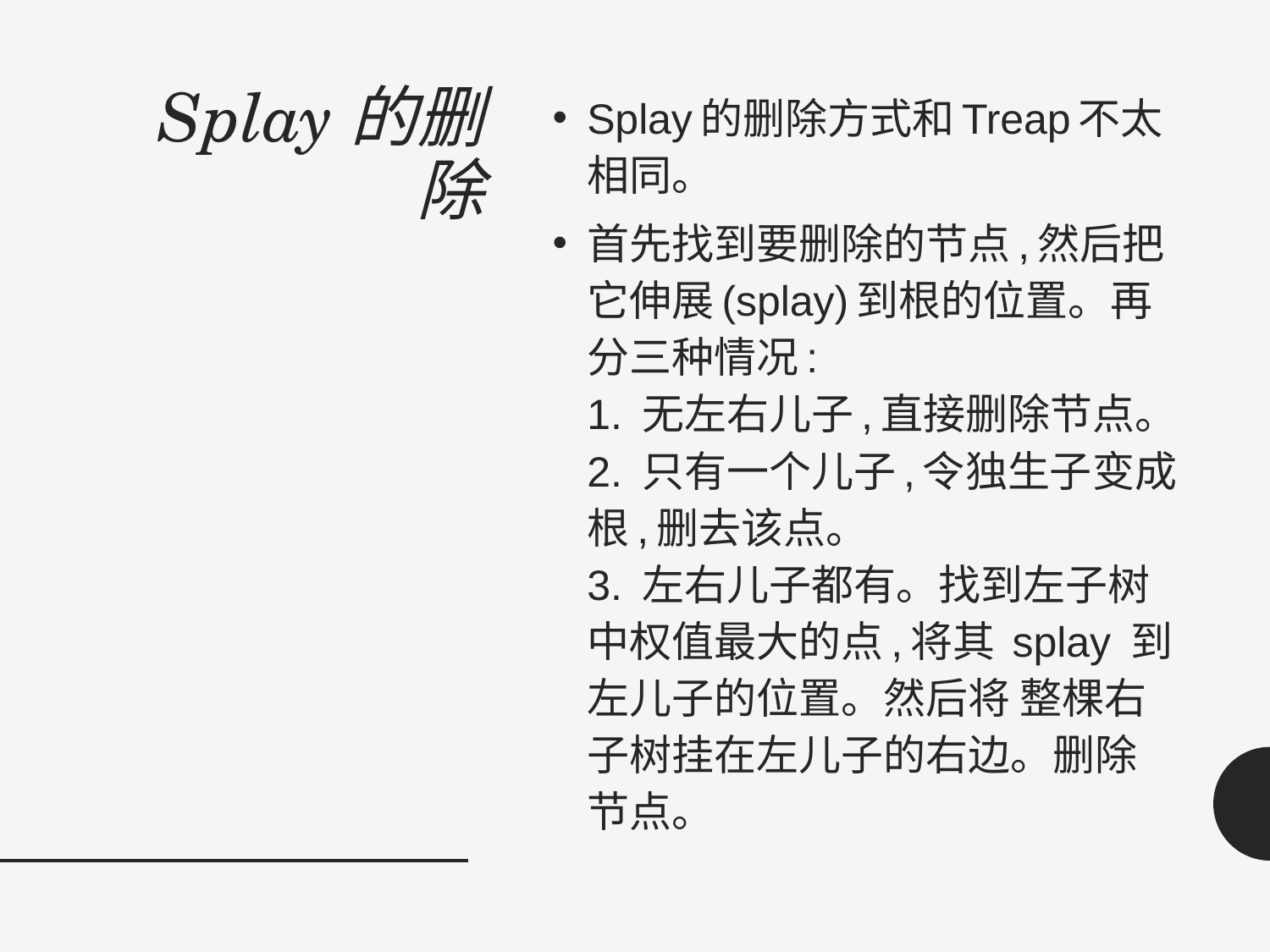

# Splay的删除
Splay的删除方式和Treap不太相同。
首先找到要删除的节点,然后把它伸展(splay)到根的位置。再分三种情况:
1. 无左右儿子,直接删除节点。
2. 只有一个儿子,令独生子变成根,删去该点。
3. 左右儿子都有。找到左子树中权值最大的点,将其 splay 到左儿子的位置。然后将 整棵右子树挂在左儿子的右边。删除节点。